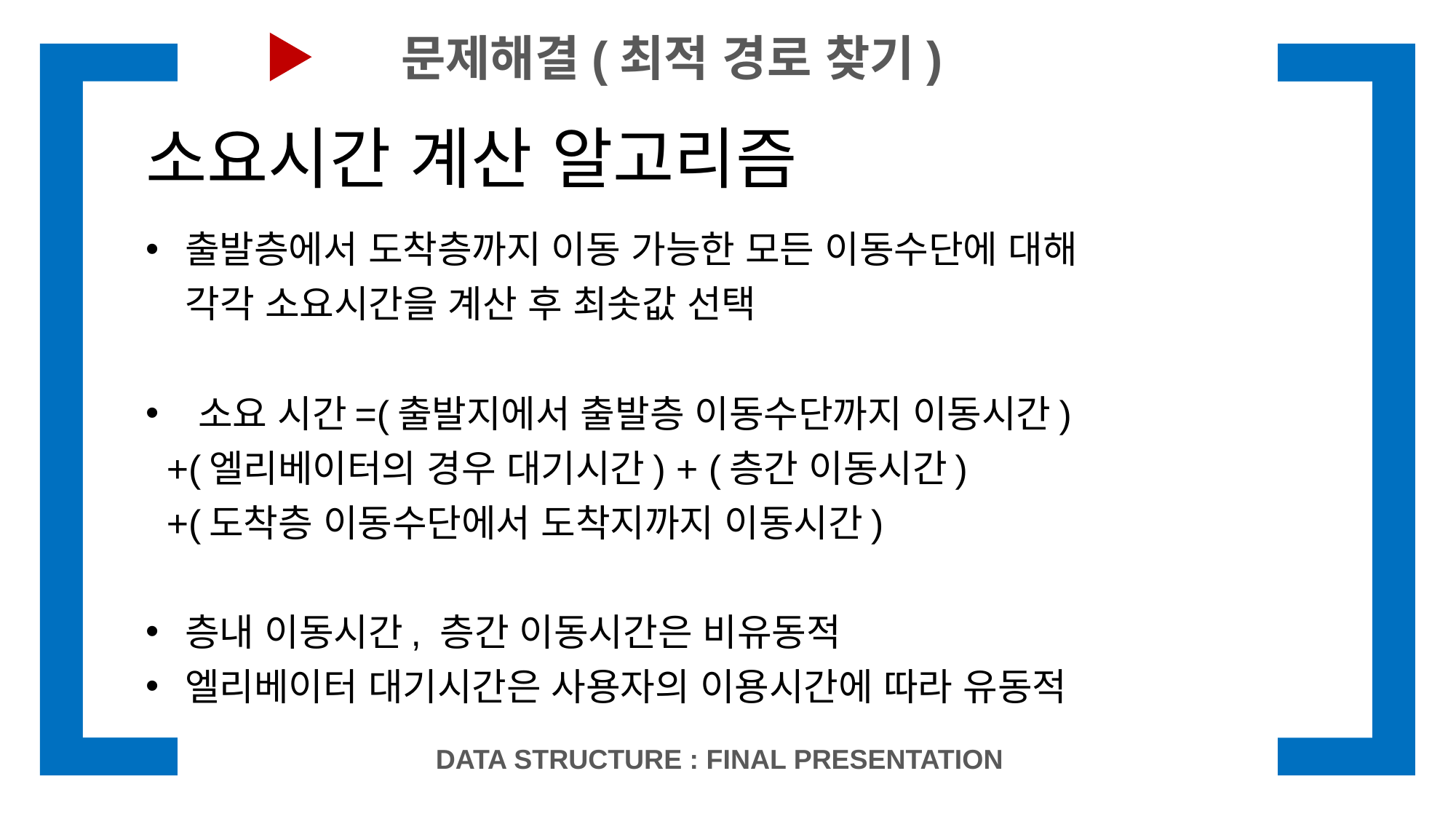

문제해결(최적 경로 찾기)
# 소요시간 계산 알고리즘
출발층에서 도착층까지 이동 가능한 모든 이동수단에 대해
   각각 소요시간을 계산 후 최솟값 선택

소요 시간=(출발지에서 출발층 이동수단까지 이동시간)
  +(엘리베이터의 경우 대기시간) + (층간 이동시간)
  +(도착층 이동수단에서 도착지까지 이동시간)

층내 이동시간, 층간 이동시간은 비유동적
엘리베이터 대기시간은 사용자의 이용시간에 따라 유동적